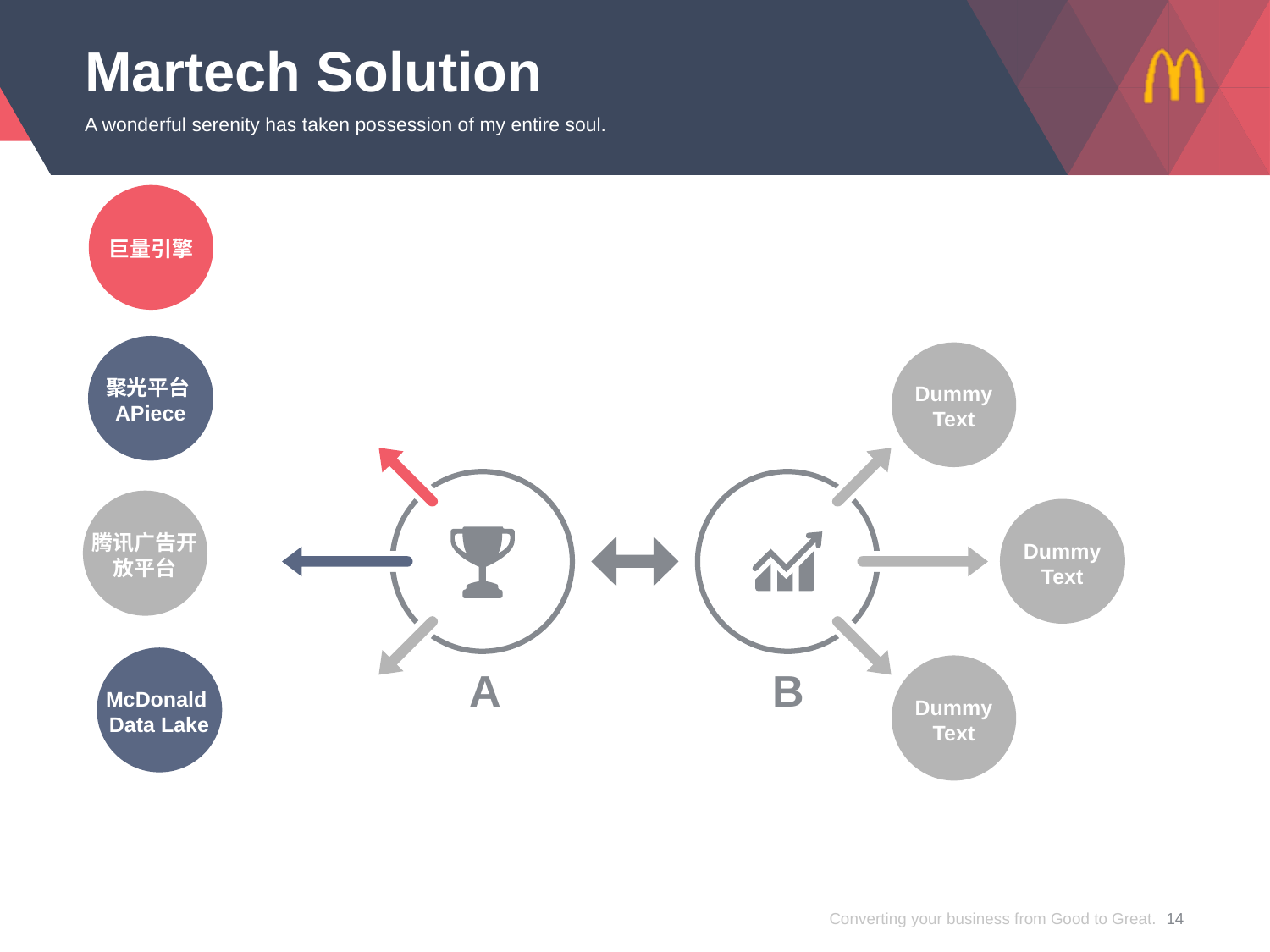

# Martech Solution
A wonderful serenity has taken possession of my entire soul.

巨量引擎

聚光平台APiece

Dummy Text

腾讯广告开放平台

Dummy Text

McDonald
Data Lake

Dummy Text
A
B
Converting your business from Good to Great.
14